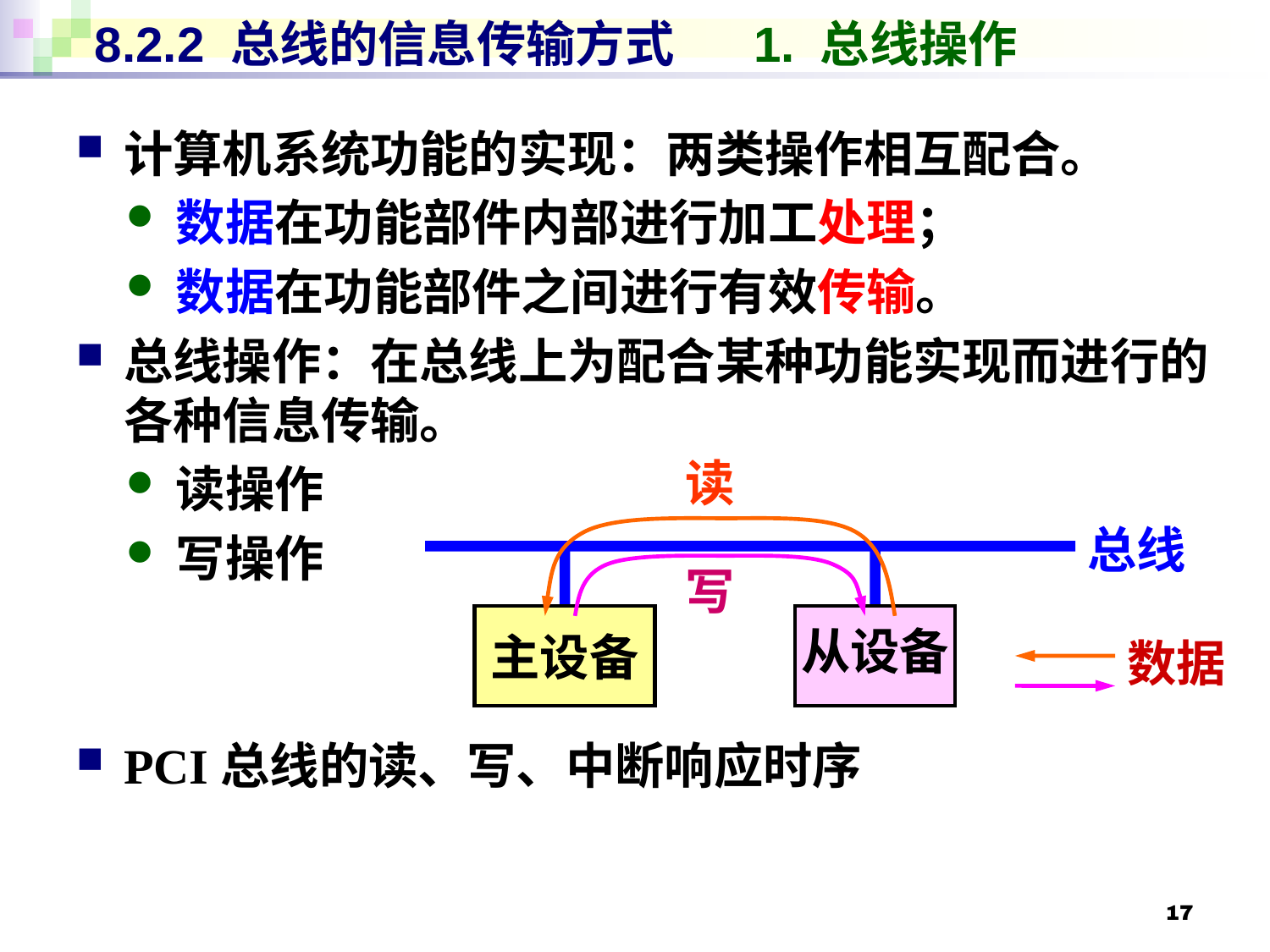

# 8.2.2 总线的信息传输方式      1. 总线操作
计算机系统功能的实现：两类操作相互配合。
数据在功能部件内部进行加工处理；
数据在功能部件之间进行有效传输。
总线操作：在总线上为配合某种功能实现而进行的各种信息传输。
读操作
写操作

PCI总线的读、写、中断响应时序
读
总线

写

主设备
从设备
数据

17